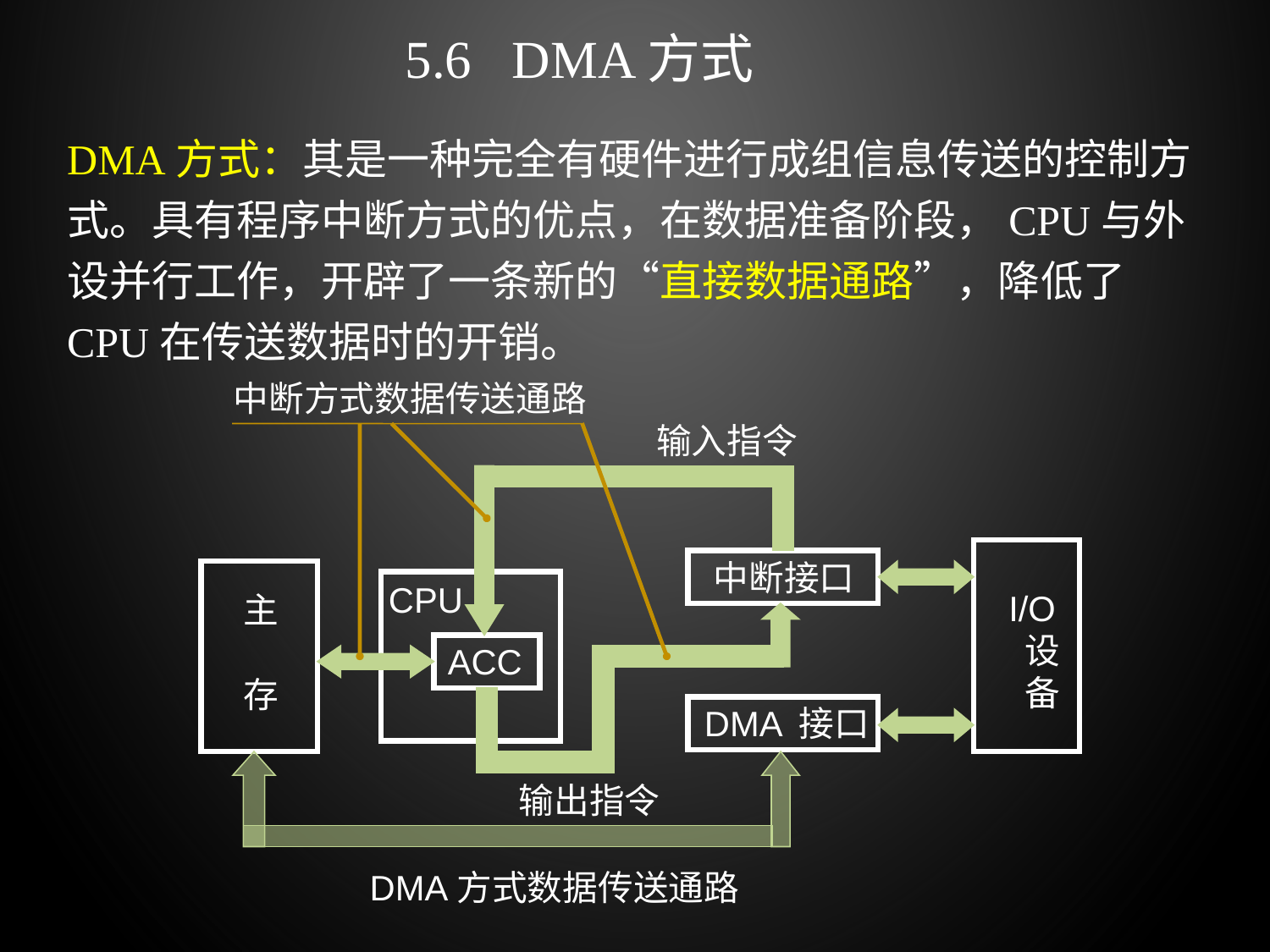

5.6   DMA方式
DMA方式：其是一种完全有硬件进行成组信息传送的控制方式。具有程序中断方式的优点，在数据准备阶段，CPU与外设并行工作，开辟了一条新的“直接数据通路”，降低了CPU在传送数据时的开销。
中断方式数据传送通路
输入指令

 中断接口

I/O
 设
 备
主

存

ACC

DMA 接口

输出指令

DMA方式数据传送通路
CPU